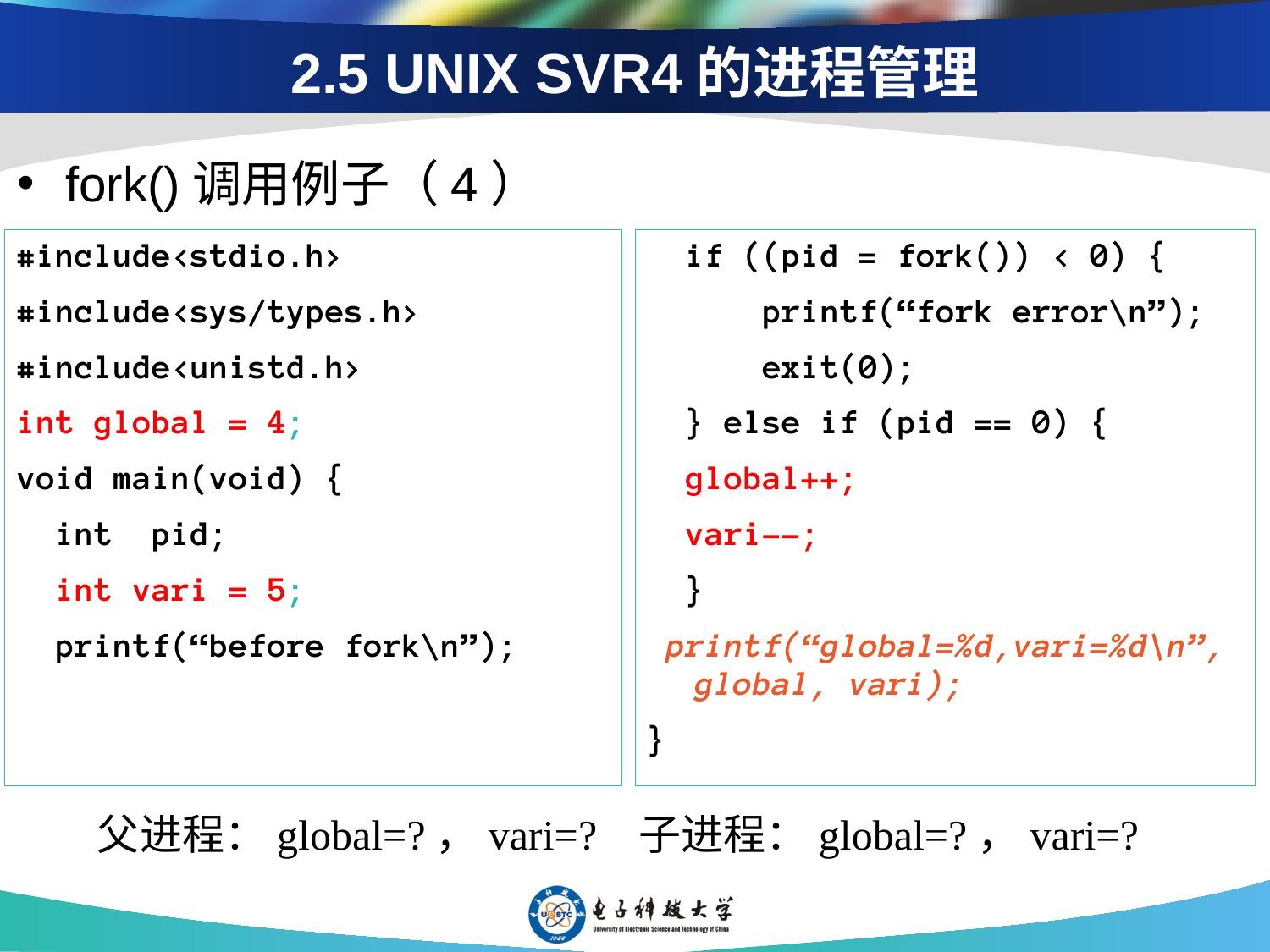

# 2.5 UNIX SVR4的进程管理
fork()调用例子（4）
#include<stdio.h>
#include<sys/types.h>
#include<unistd.h>
int global = 4;
void main(void) {
  int  pid;
  int vari = 5;
  printf(“before fork\n”);

  if ((pid = fork()) < 0) {
      printf(“fork error\n”);
      exit(0);
  } else if (pid == 0) {
  global++;
  vari--;
  }
 printf(“global=%d,vari=%d\n”, global, vari);
}

父进程：global=?，vari=?   子进程：global=?，vari=?